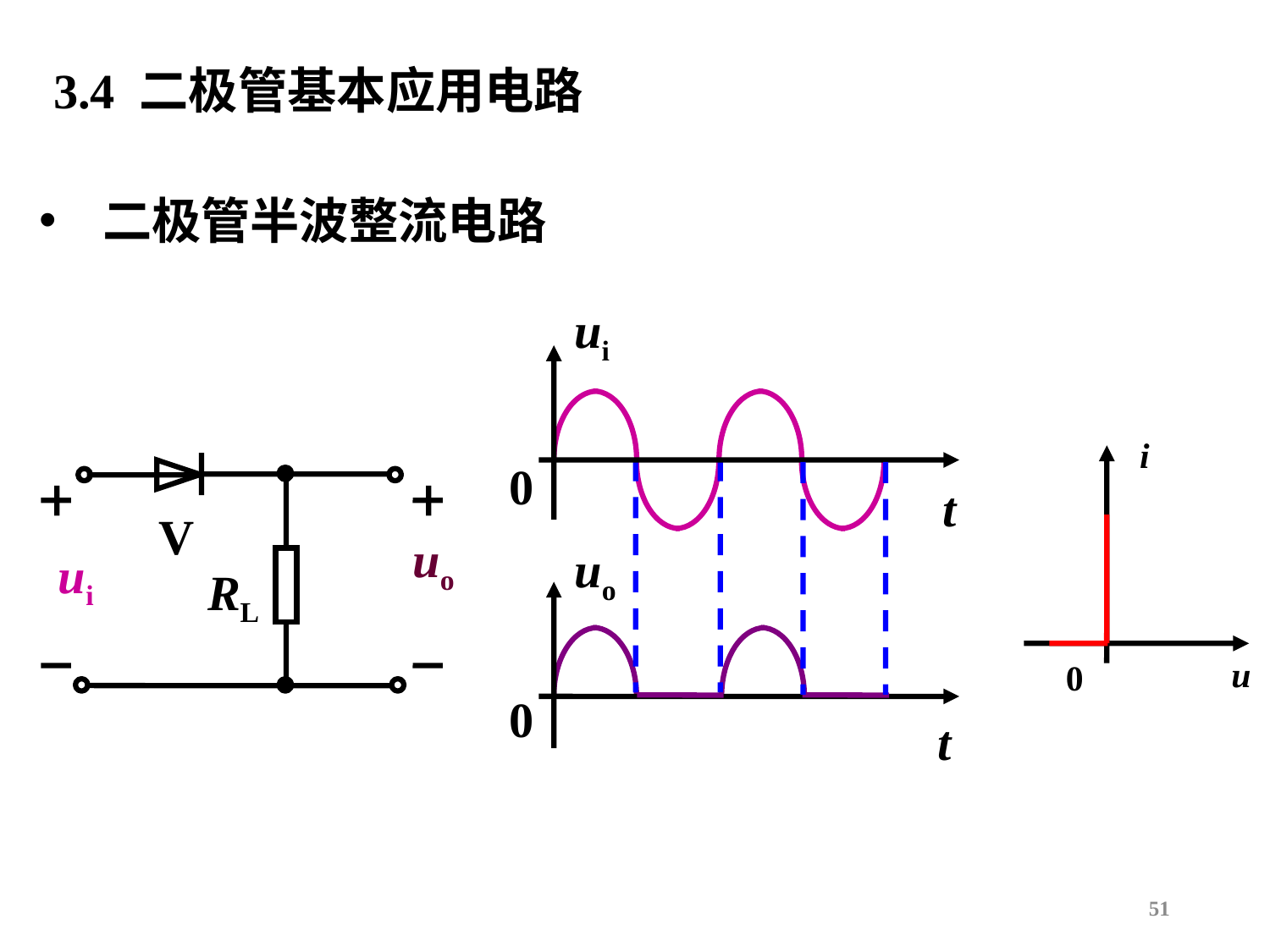

3.4 二极管基本应用电路
二极管半波整流电路
ui

0

t

i

u
0

V
uo
ui

RL

 uo

0

t

51